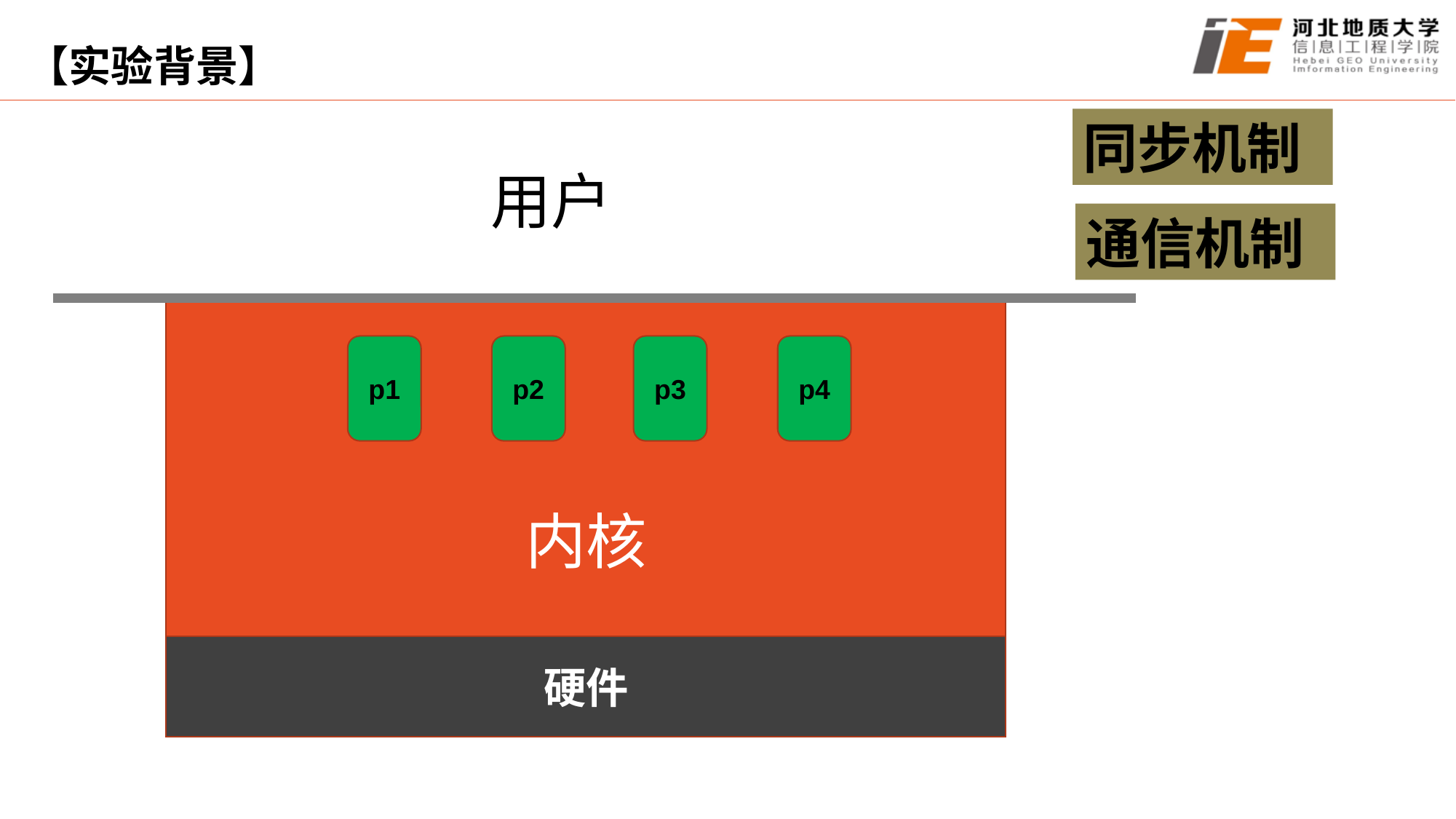

【实验背景】
同步机制
用户
通信机制

内核
p1
p2
p3
p4
硬件